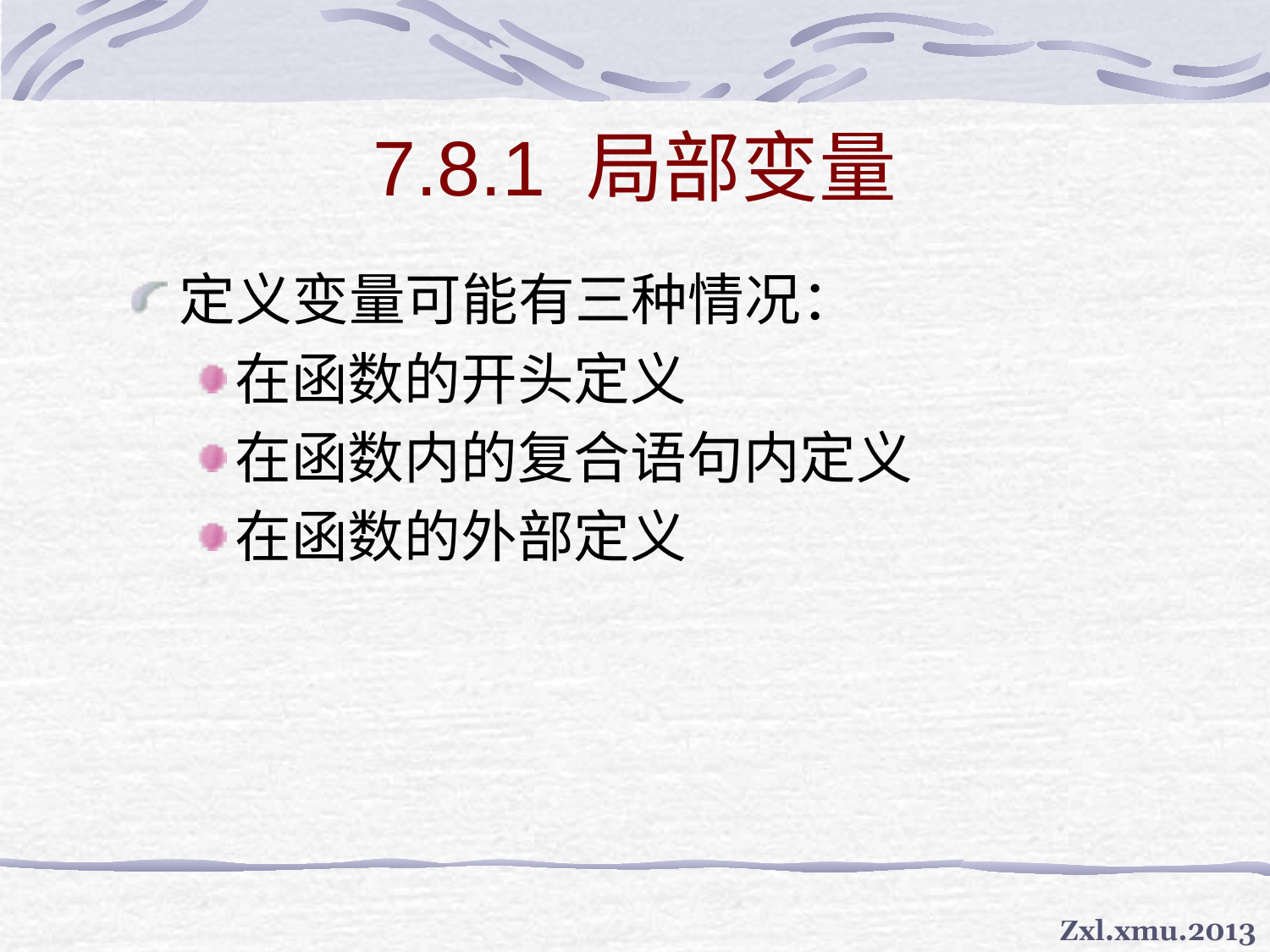

# 7.8.1 局部变量
定义变量可能有三种情况：
在函数的开头定义
在函数内的复合语句内定义
在函数的外部定义